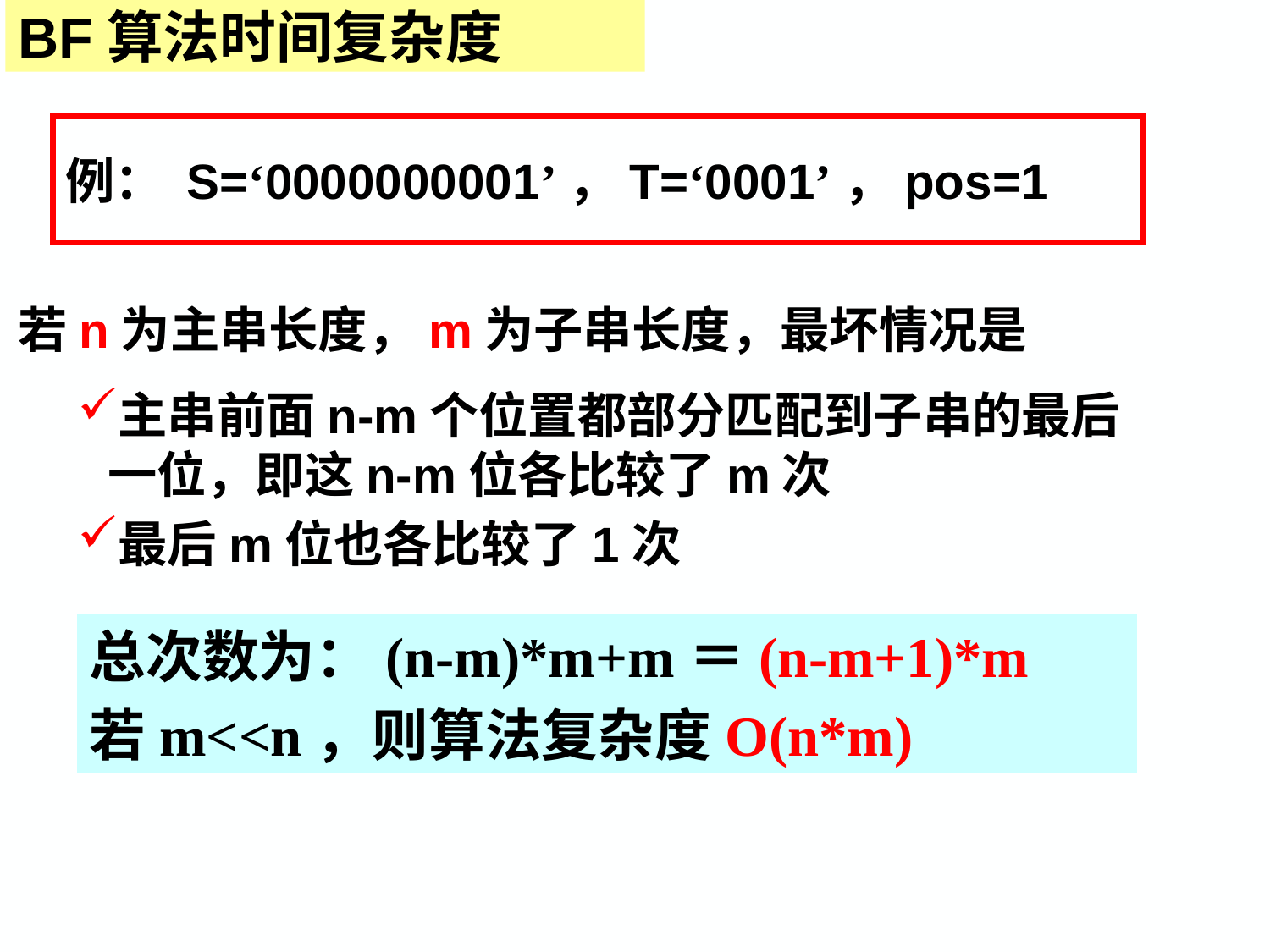

BF算法时间复杂度
例： S=‘0000000001’，T=‘0001’，pos=1
若n为主串长度，m为子串长度，最坏情况是
主串前面n-m个位置都部分匹配到子串的最后一位，即这n-m位各比较了m次
最后m位也各比较了1次
总次数为：(n-m)*m+m＝(n-m+1)*m
若m<<n，则算法复杂度O(n*m)